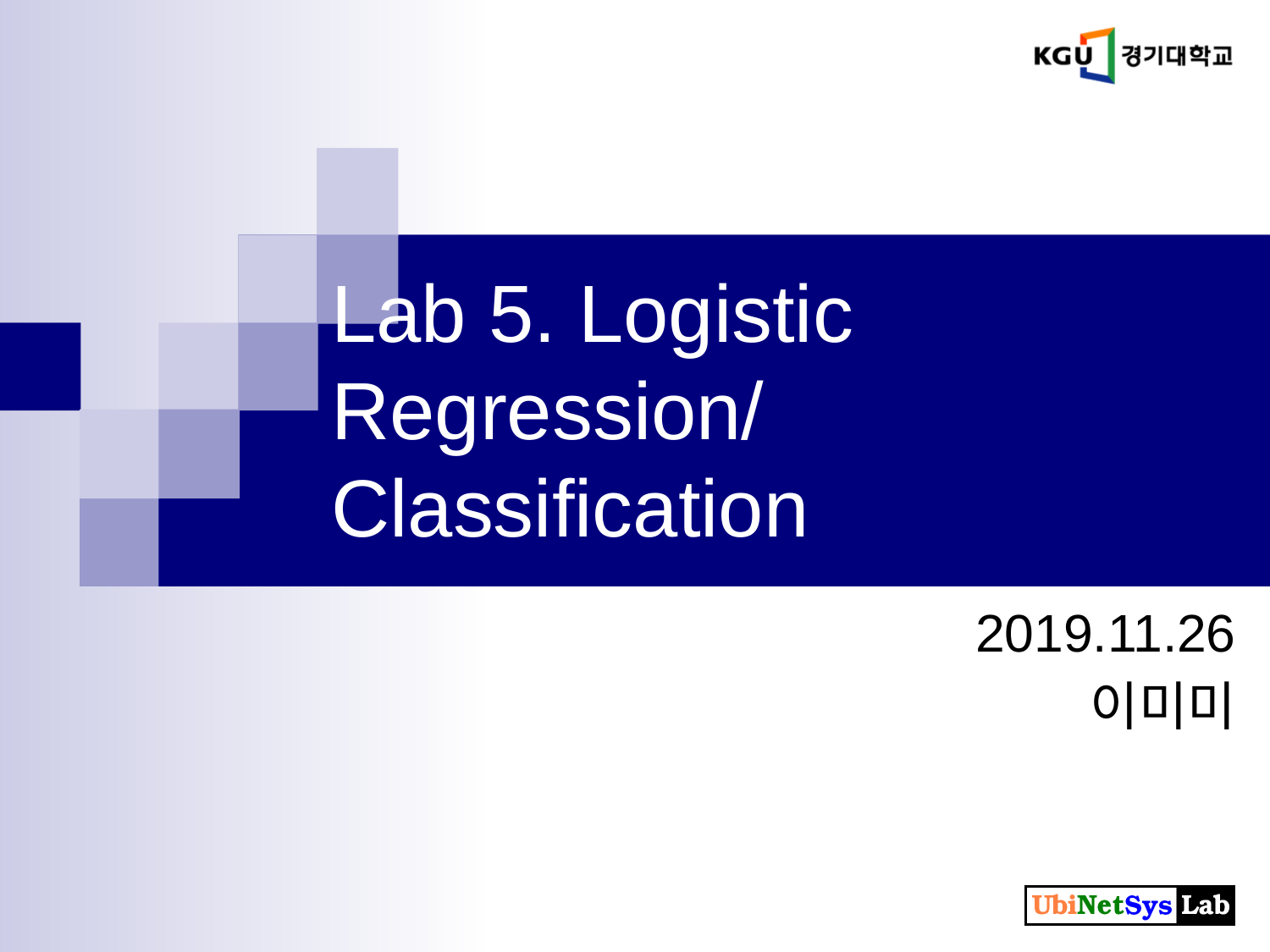

# Lab 5. Logistic Regression/Classification
2019.11.26
이미미